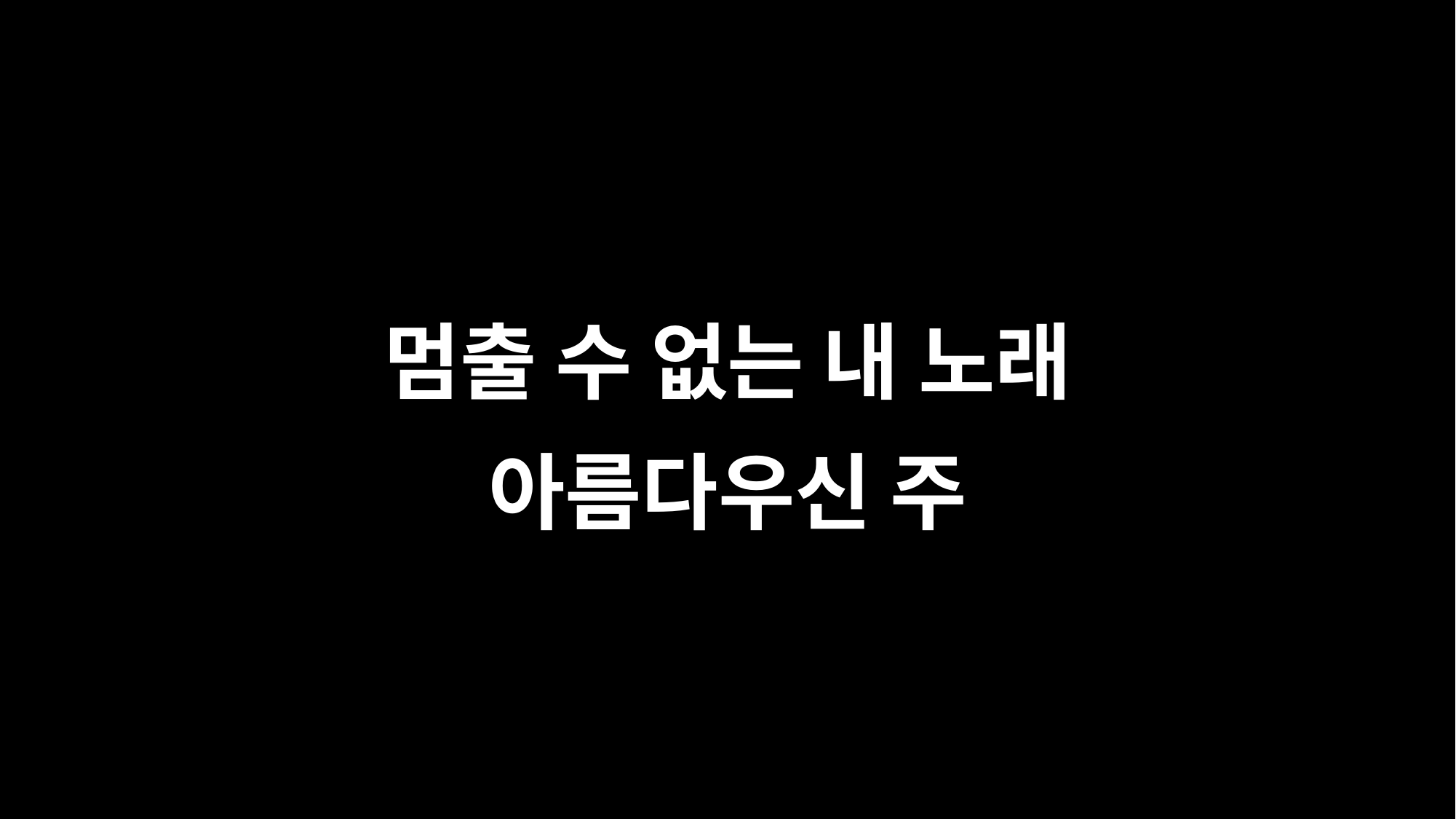

멈출 수 없는 내 노래
아름다우신 주